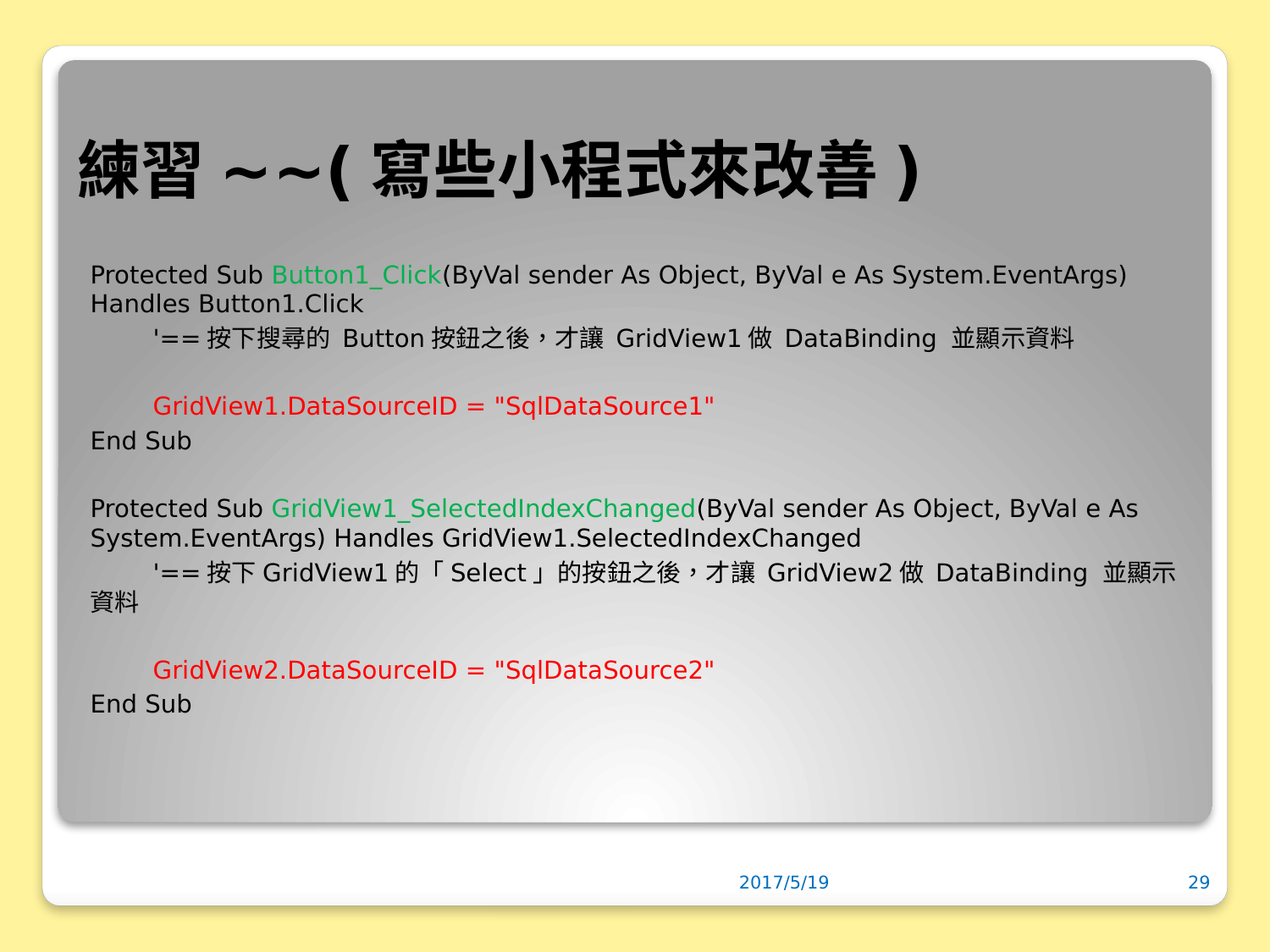

# 練習~~(寫些小程式來改善)
Protected Sub Button1_Click(ByVal sender As Object, ByVal e As System.EventArgs) Handles Button1.Click
        '==按下搜尋的 Button按鈕之後，才讓 GridView1做 DataBinding 並顯示資料

        GridView1.DataSourceID = "SqlDataSource1"
End Sub

Protected Sub GridView1_SelectedIndexChanged(ByVal sender As Object, ByVal e As System.EventArgs) Handles GridView1.SelectedIndexChanged
        '==按下GridView1的「Select」的按鈕之後，才讓 GridView2做 DataBinding 並顯示資料

        GridView2.DataSourceID = "SqlDataSource2"
End Sub
2017/5/19
29